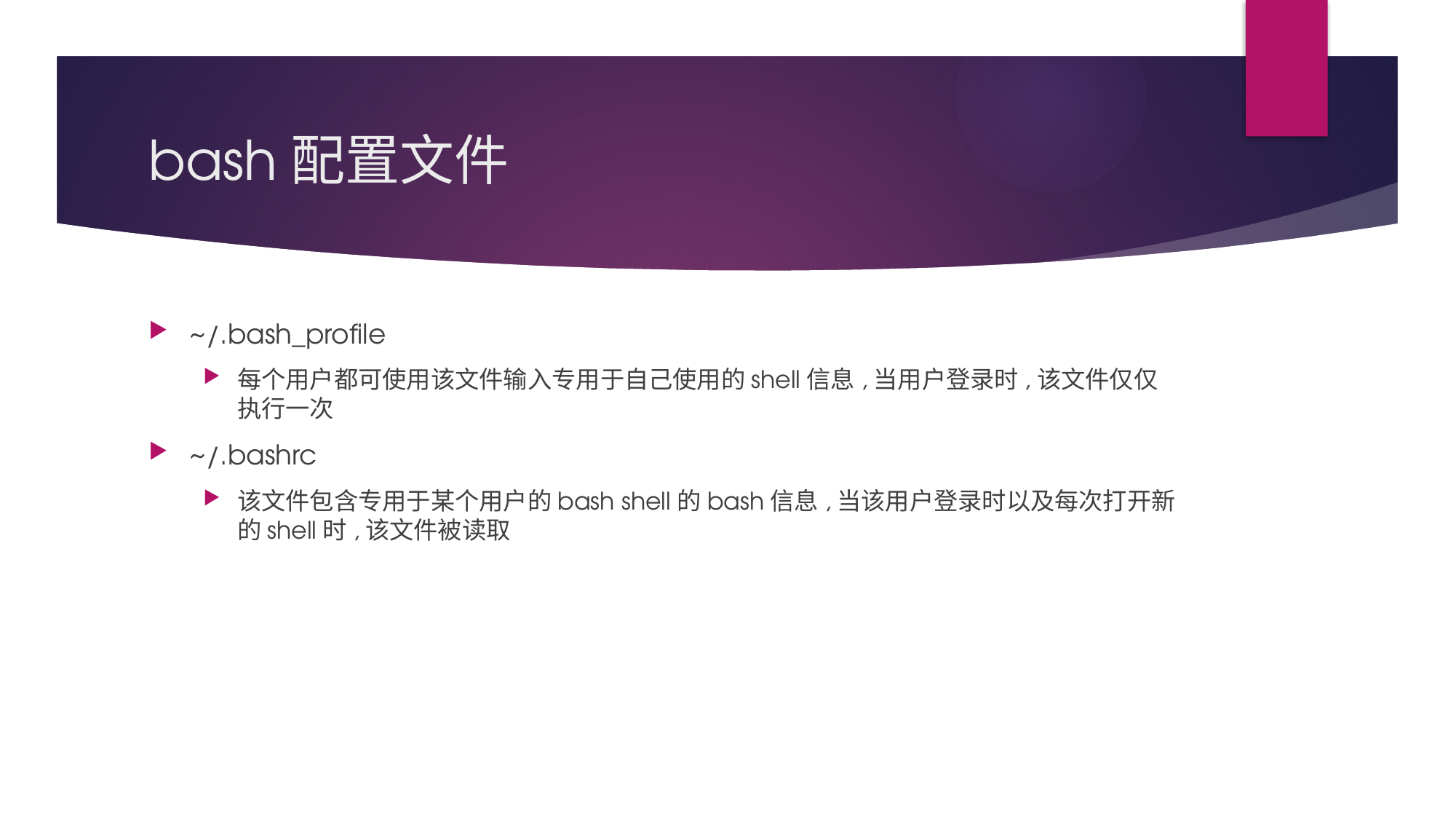

# bash配置文件
~/.bash_profile
每个用户都可使用该文件输入专用于自己使用的shell信息,当用户登录时,该文件仅仅执行一次
~/.bashrc
该文件包含专用于某个用户的bash shell的bash信息,当该用户登录时以及每次打开新的shell时,该文件被读取